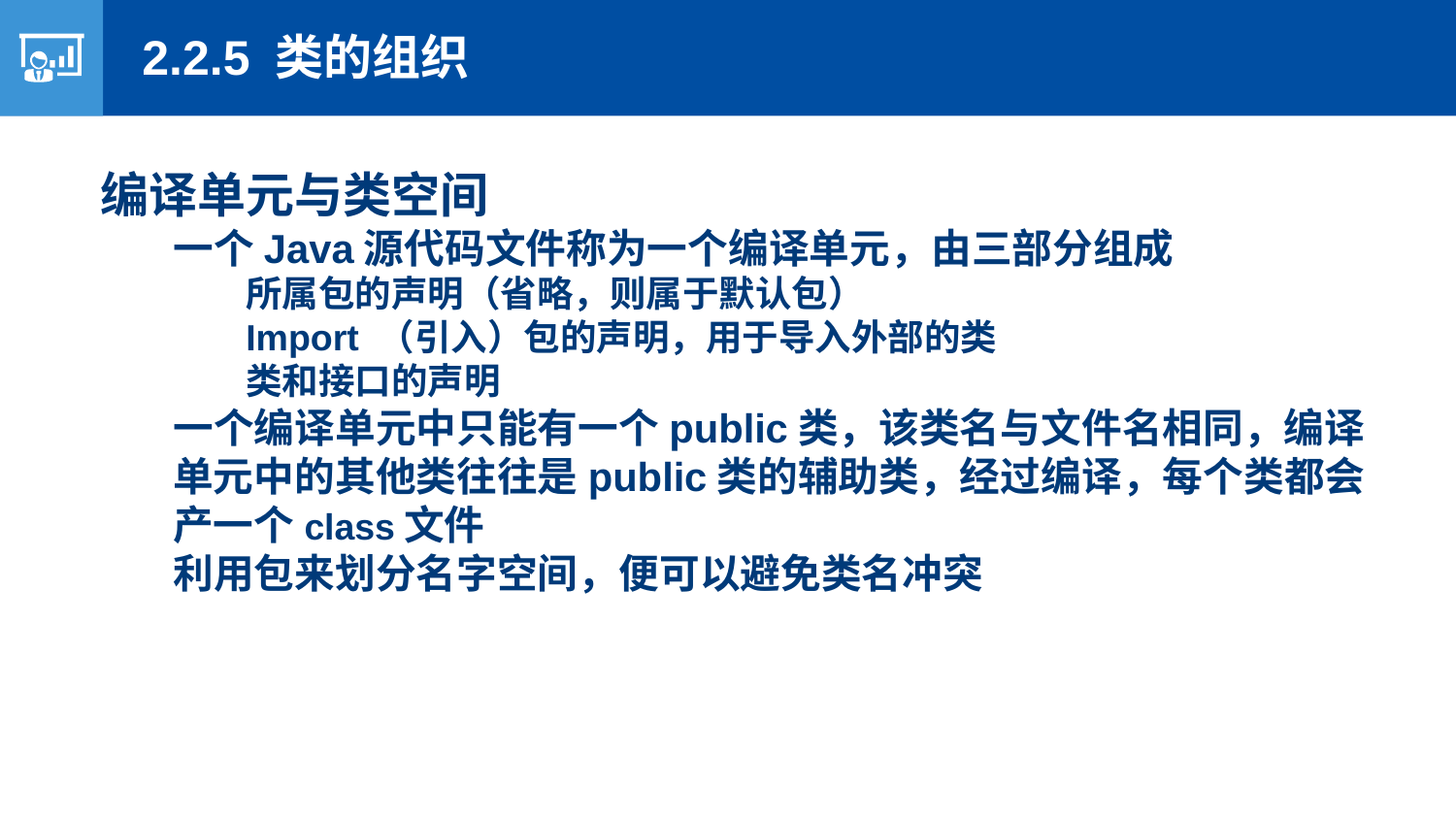

2.2.5 类的组织
编译单元与类空间
一个Java源代码文件称为一个编译单元，由三部分组成
所属包的声明（省略，则属于默认包）
Import （引入）包的声明，用于导入外部的类
类和接口的声明
一个编译单元中只能有一个public类，该类名与文件名相同，编译单元中的其他类往往是public类的辅助类，经过编译，每个类都会产一个class文件
利用包来划分名字空间，便可以避免类名冲突